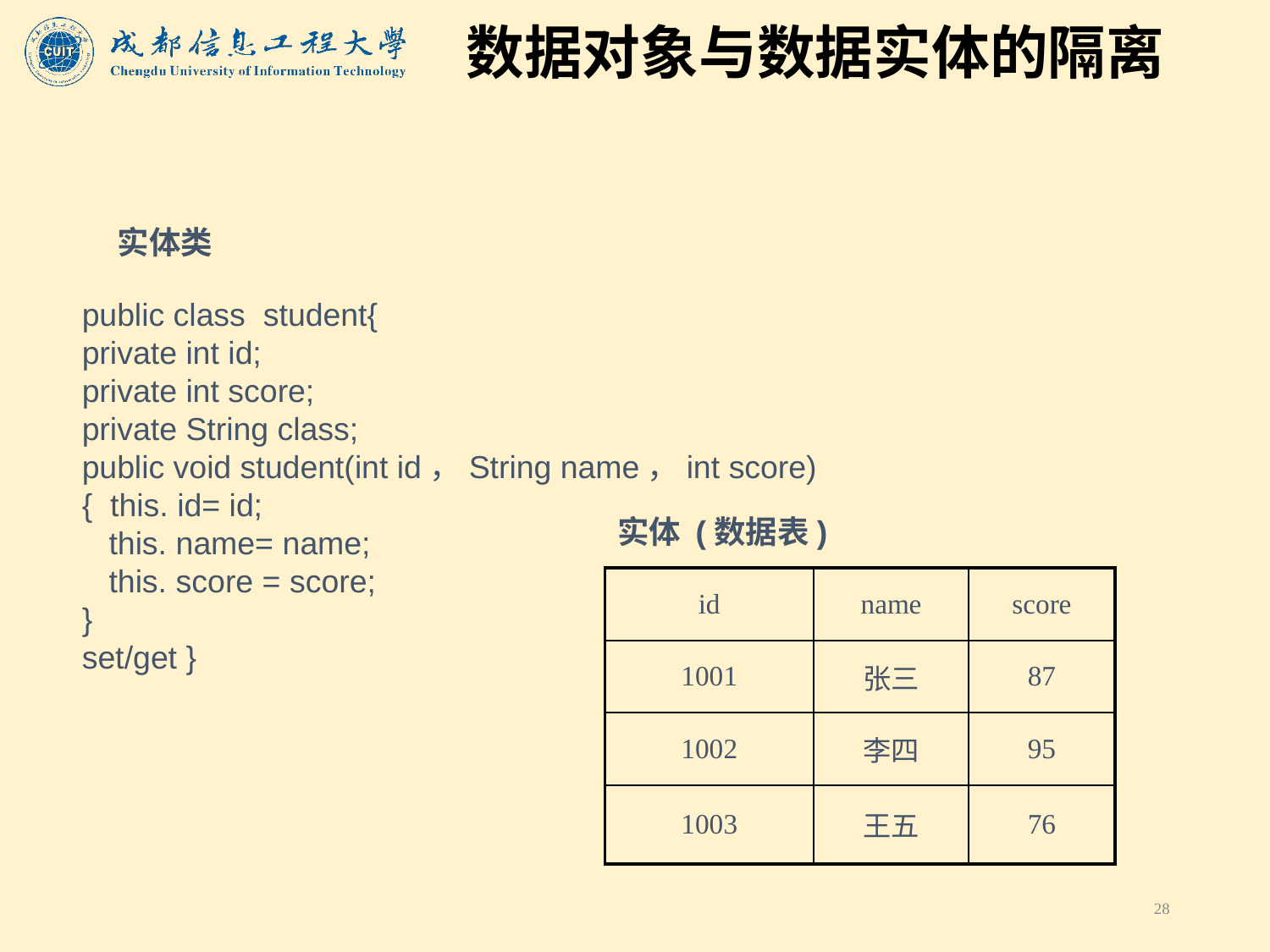

# 数据对象与数据实体的隔离
实体类
public class  student{
private int id;
private int score;
private String class;
public void student(int id，String name，int score)
{  this. id= id;
   this. name= name;
   this. score = score;
}
set/get }
实体 (数据表)
| id | name | score |
| --- | --- | --- |
| 1001 | 张三 | 87 |
| 1002 | 李四 | 95 |
| 1003 | 王五 | 76 |
28